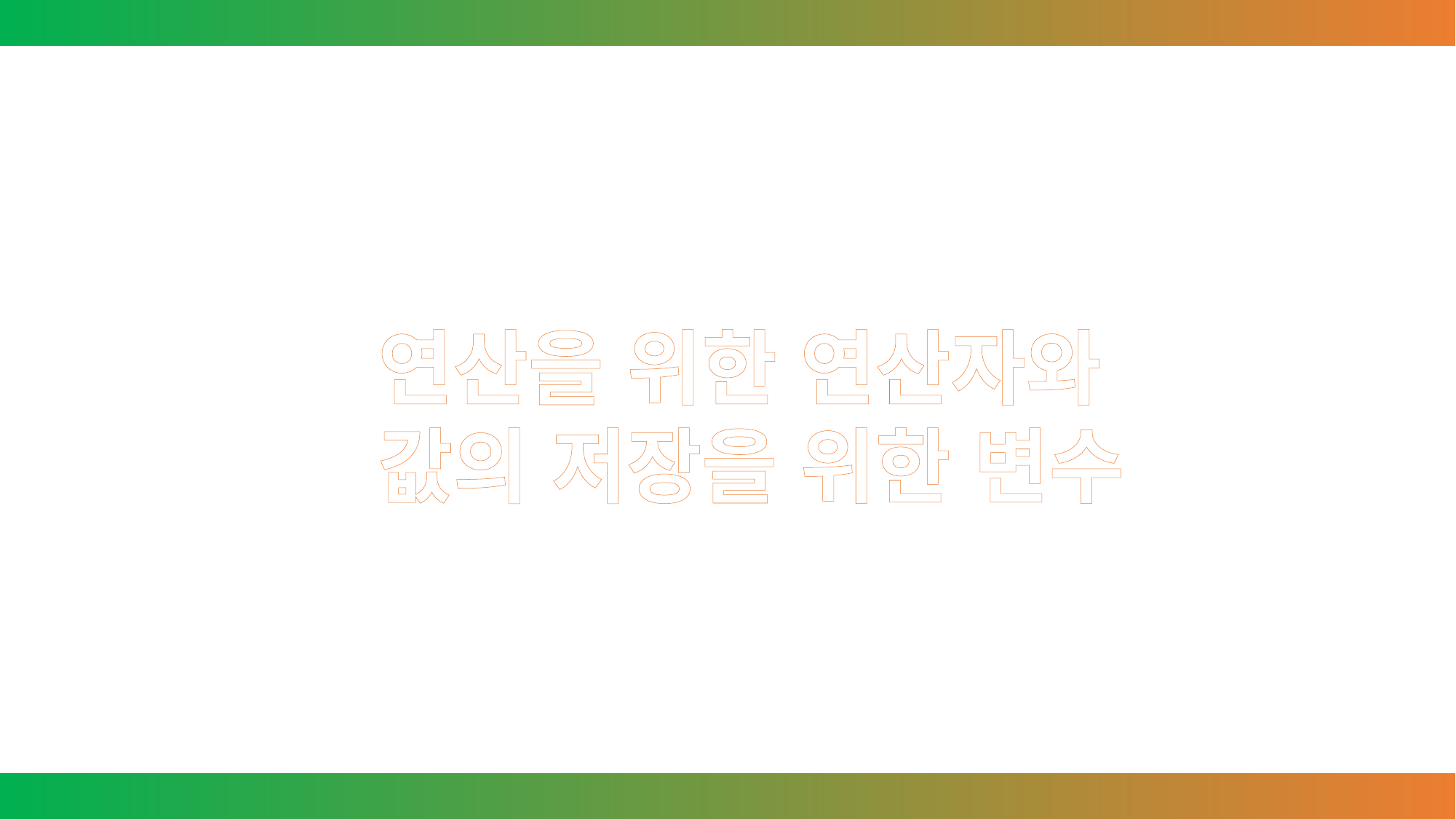

연산을 위한 연산자와
값의 저장을 위한 변수